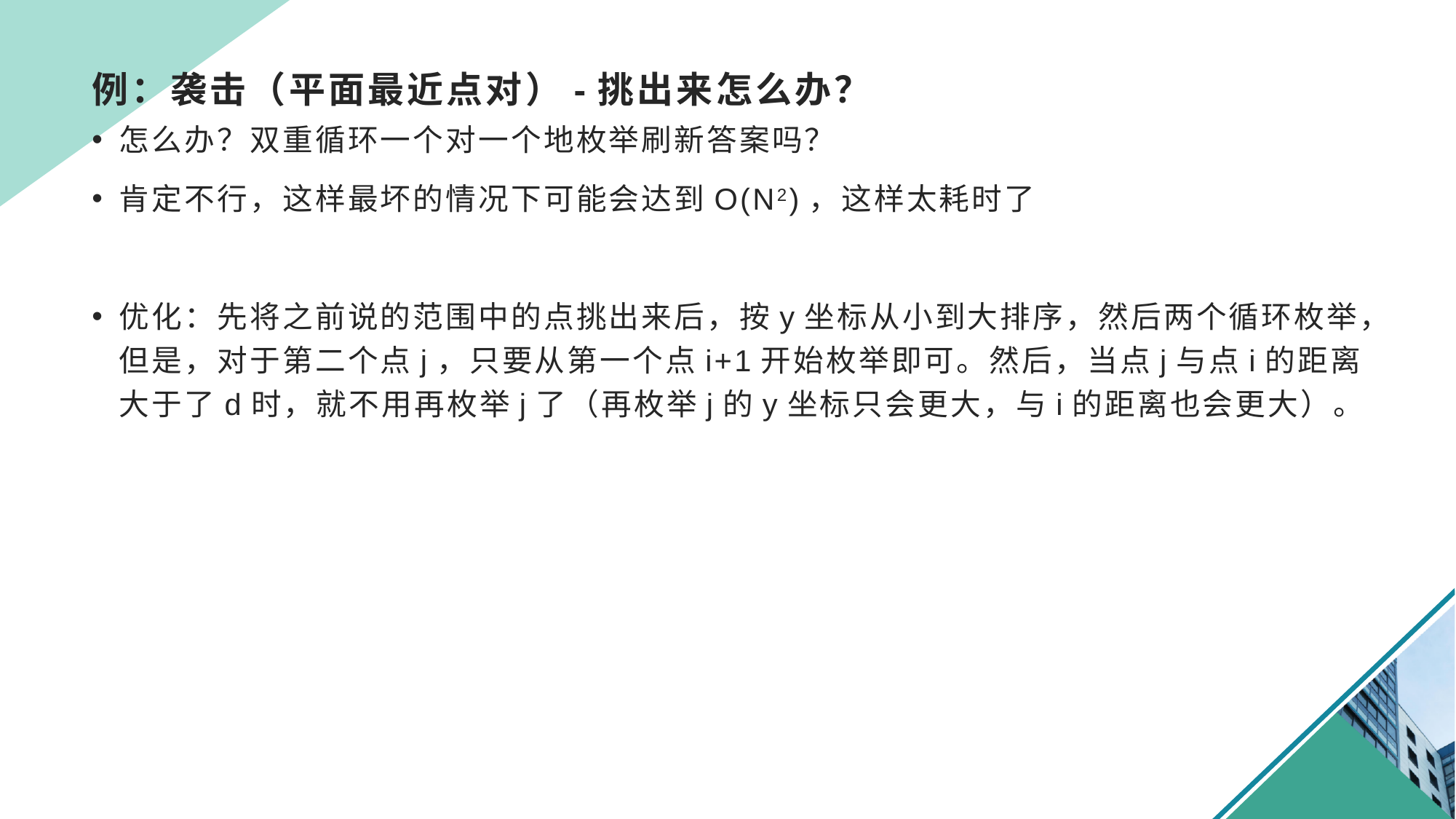

# 例：袭击（平面最近点对）-挑出来怎么办？
怎么办？双重循环一个对一个地枚举刷新答案吗？
肯定不行，这样最坏的情况下可能会达到O(N2)，这样太耗时了

优化：先将之前说的范围中的点挑出来后，按y坐标从小到大排序，然后两个循环枚举，但是，对于第二个点j，只要从第一个点i+1开始枚举即可。然后，当点j与点i的距离大于了d时，就不用再枚举j了（再枚举j的y坐标只会更大，与i的距离也会更大）。
15